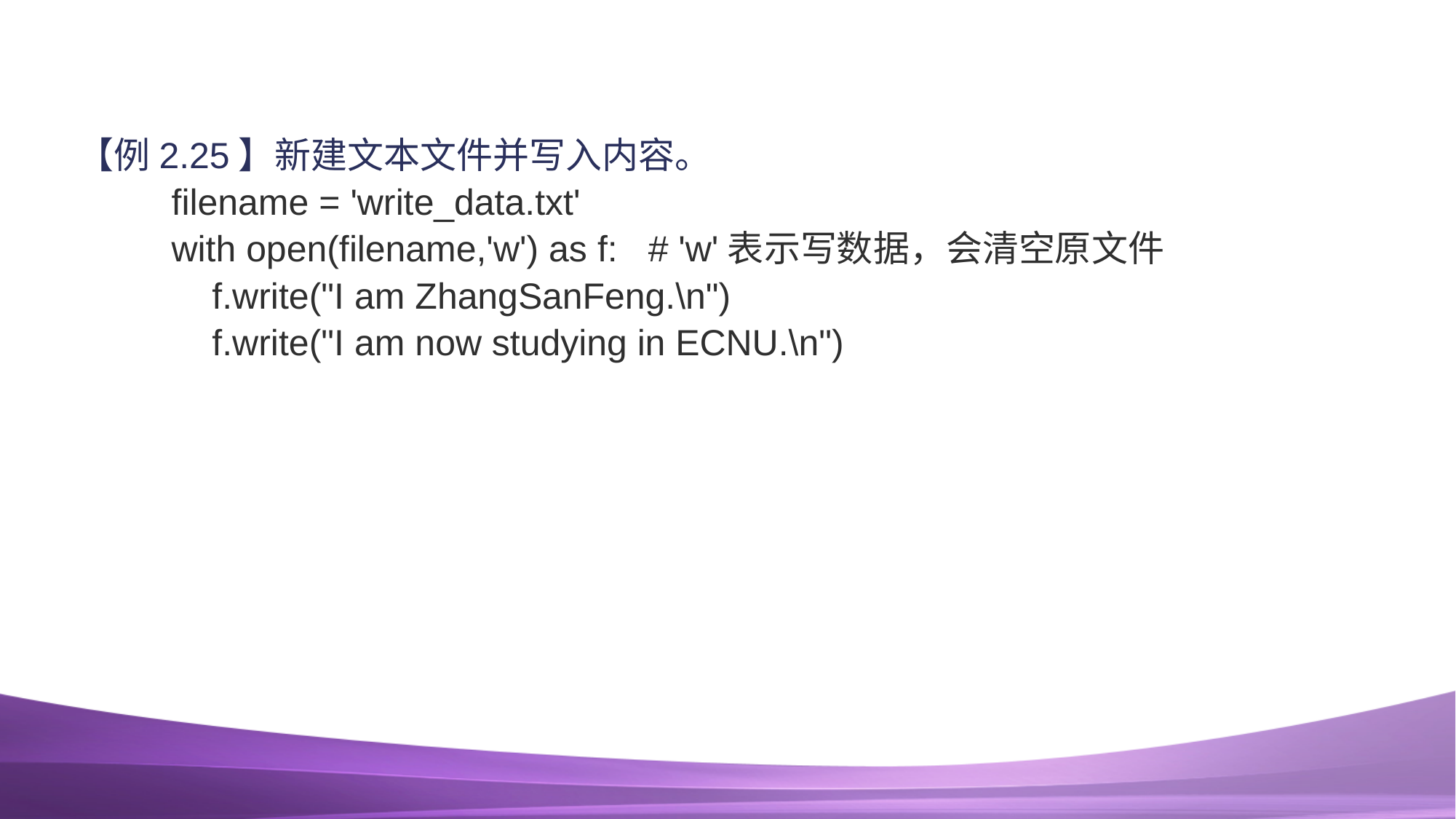

#
【例2.25】新建文本文件并写入内容。
filename = 'write_data.txt'
with open(filename,'w') as f:   # 'w'表示写数据，会清空原文件
    f.write("I am ZhangSanFeng.\n")
    f.write("I am now studying in ECNU.\n")